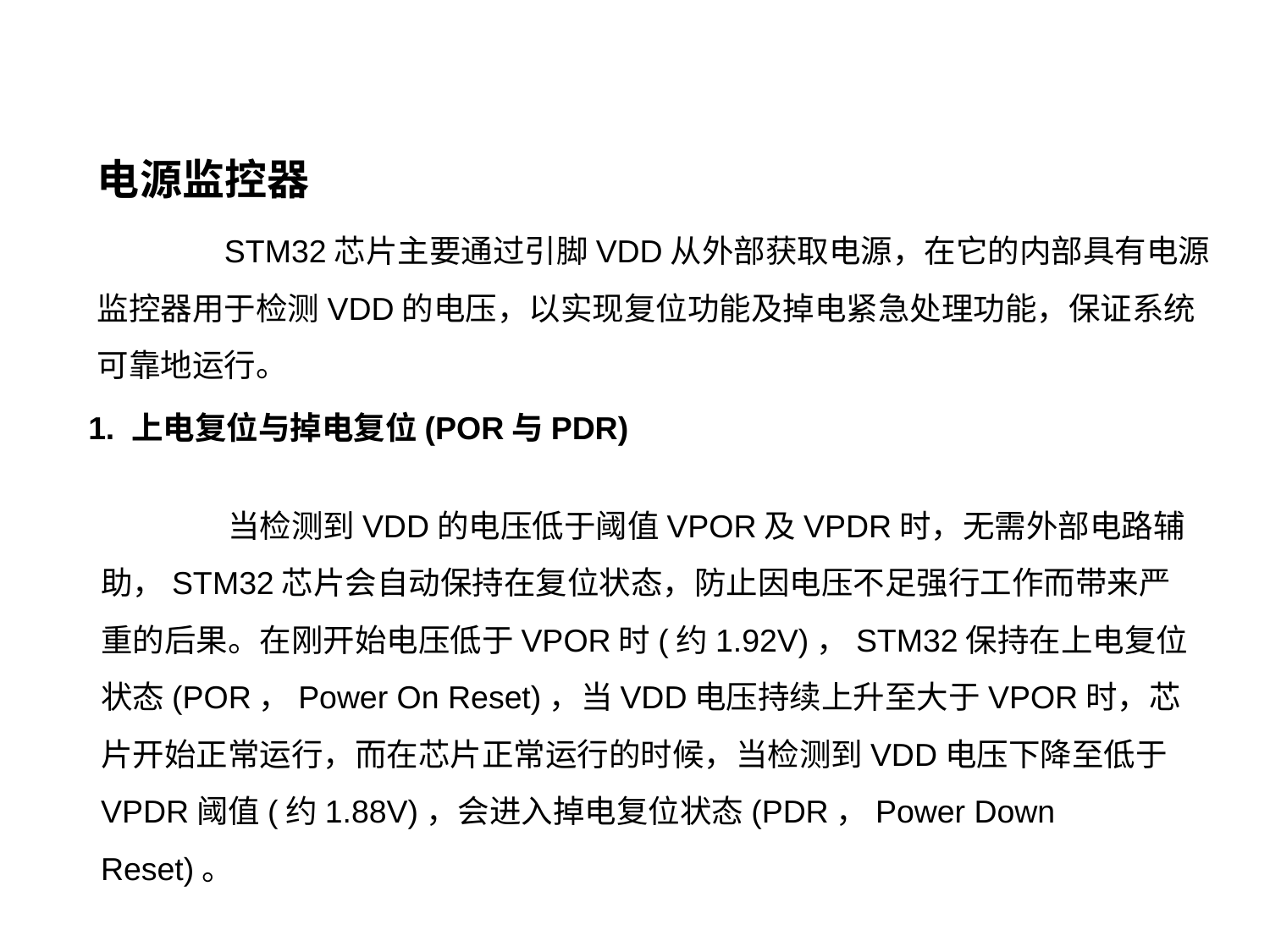

电源监控器
	STM32芯片主要通过引脚VDD从外部获取电源，在它的内部具有电源监控器用于检测VDD的电压，以实现复位功能及掉电紧急处理功能，保证系统可靠地运行。
1. 上电复位与掉电复位(POR与PDR)
	当检测到VDD的电压低于阈值VPOR及VPDR时，无需外部电路辅助，STM32芯片会自动保持在复位状态，防止因电压不足强行工作而带来严重的后果。在刚开始电压低于VPOR时(约1.92V)，STM32保持在上电复位状态(POR，Power On Reset)，当VDD电压持续上升至大于VPOR时，芯片开始正常运行，而在芯片正常运行的时候，当检测到VDD电压下降至低于VPDR阈值(约1.88V)，会进入掉电复位状态(PDR，Power Down Reset)。